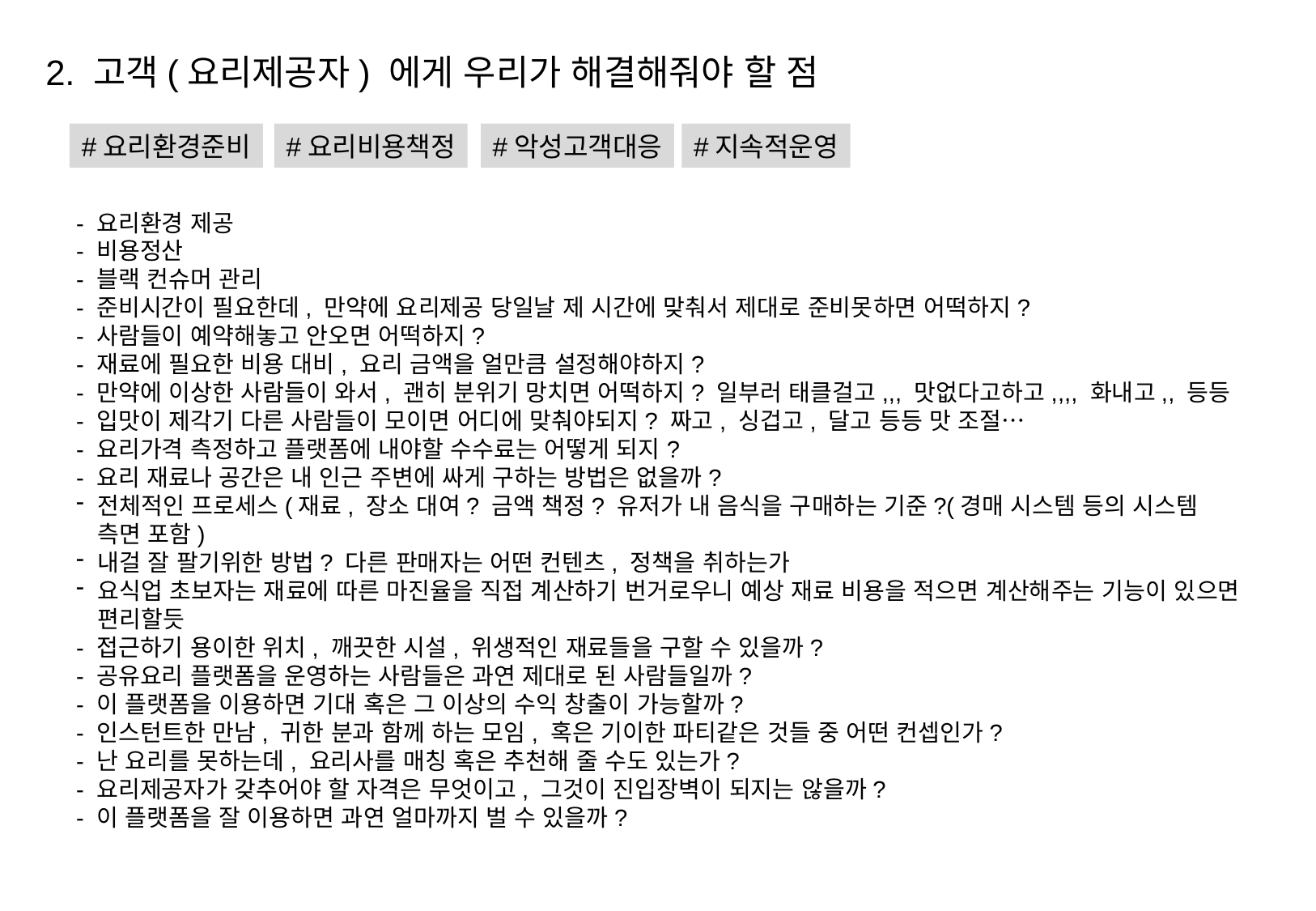

2. 고객(요리제공자) 에게 우리가 해결해줘야 할 점
#요리환경준비
#요리비용책정
#악성고객대응
#지속적운영
- 요리환경 제공
- 비용정산
- 블랙 컨슈머 관리
- 준비시간이 필요한데, 만약에 요리제공 당일날 제 시간에 맞춰서 제대로 준비못하면 어떡하지?
- 사람들이 예약해놓고 안오면 어떡하지?
- 재료에 필요한 비용 대비, 요리 금액을 얼만큼 설정해야하지?
- 만약에 이상한 사람들이 와서, 괜히 분위기 망치면 어떡하지? 일부러 태클걸고,,, 맛없다고하고,,,, 화내고,, 등등
- 입맛이 제각기 다른 사람들이 모이면 어디에 맞춰야되지? 짜고, 싱겁고, 달고 등등 맛 조절…
- 요리가격 측정하고 플랫폼에 내야할 수수료는 어떻게 되지?
- 요리 재료나 공간은 내 인근 주변에 싸게 구하는 방법은 없을까?
전체적인 프로세스(재료, 장소 대여? 금액 책정? 유저가 내 음식을 구매하는 기준?(경매 시스템 등의 시스템 측면 포함)
내걸 잘 팔기위한 방법? 다른 판매자는 어떤 컨텐츠, 정책을 취하는가
요식업 초보자는 재료에 따른 마진율을 직접 계산하기 번거로우니 예상 재료 비용을 적으면 계산해주는 기능이 있으면 편리할듯
- 접근하기 용이한 위치, 깨끗한 시설, 위생적인 재료들을 구할 수 있을까?
- 공유요리 플랫폼을 운영하는 사람들은 과연 제대로 된 사람들일까?
- 이 플랫폼을 이용하면 기대 혹은 그 이상의 수익 창출이 가능할까?
- 인스턴트한 만남, 귀한 분과 함께 하는 모임, 혹은 기이한 파티같은 것들 중 어떤 컨셉인가?
- 난 요리를 못하는데, 요리사를 매칭 혹은 추천해 줄 수도 있는가?
- 요리제공자가 갖추어야 할 자격은 무엇이고, 그것이 진입장벽이 되지는 않을까?
- 이 플랫폼을 잘 이용하면 과연 얼마까지 벌 수 있을까?